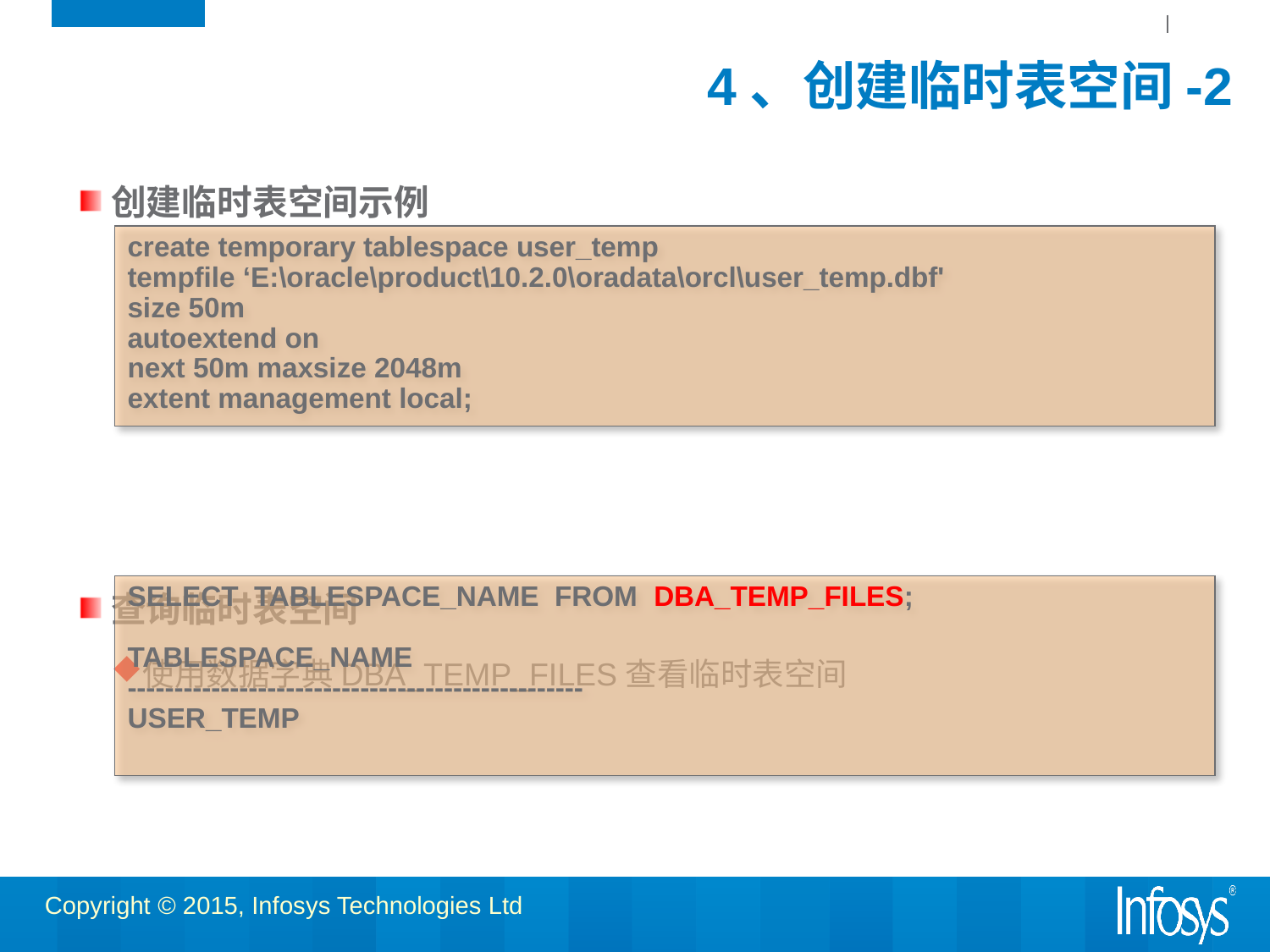

# 4、创建临时表空间-2
创建临时表空间示例

查询临时表空间
使用数据字典DBA_TEMP_FILES查看临时表空间

create temporary tablespace user_temp
tempfile ‘E:\oracle\product\10.2.0\oradata\orcl\user_temp.dbf'
size 50m
autoextend on
next 50m maxsize 2048m
extent management local;

SELECT  TABLESPACE_NAME  FROM  DBA_TEMP_FILES;

TABLESPACE_NAME
-------------------------------------------------
USER_TEMP